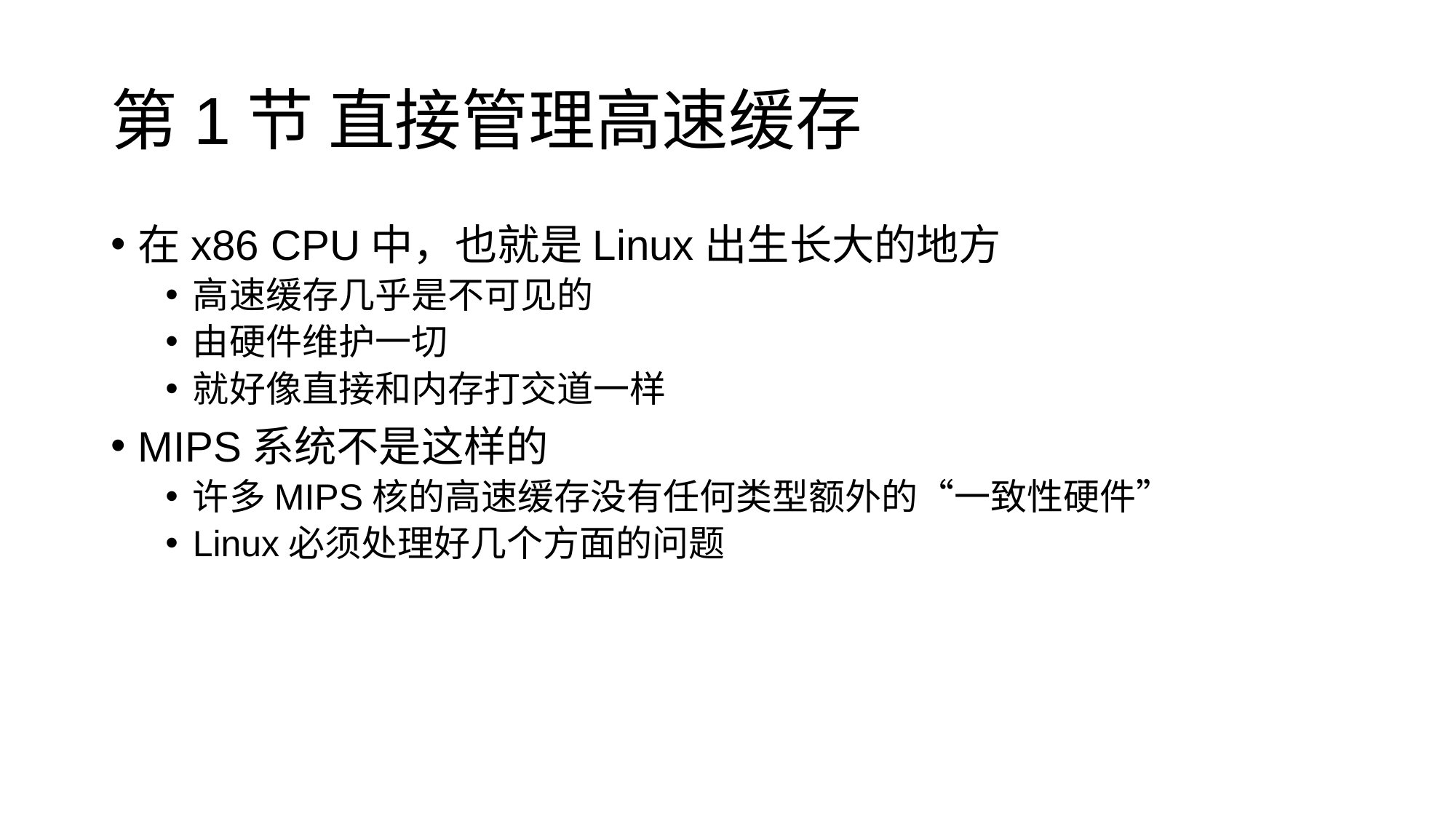

# 第1节 直接管理高速缓存
在x86 CPU中，也就是Linux出生长大的地方
高速缓存几乎是不可见的
由硬件维护一切
就好像直接和内存打交道一样
MIPS系统不是这样的
许多MIPS核的高速缓存没有任何类型额外的“一致性硬件”
Linux必须处理好几个方面的问题